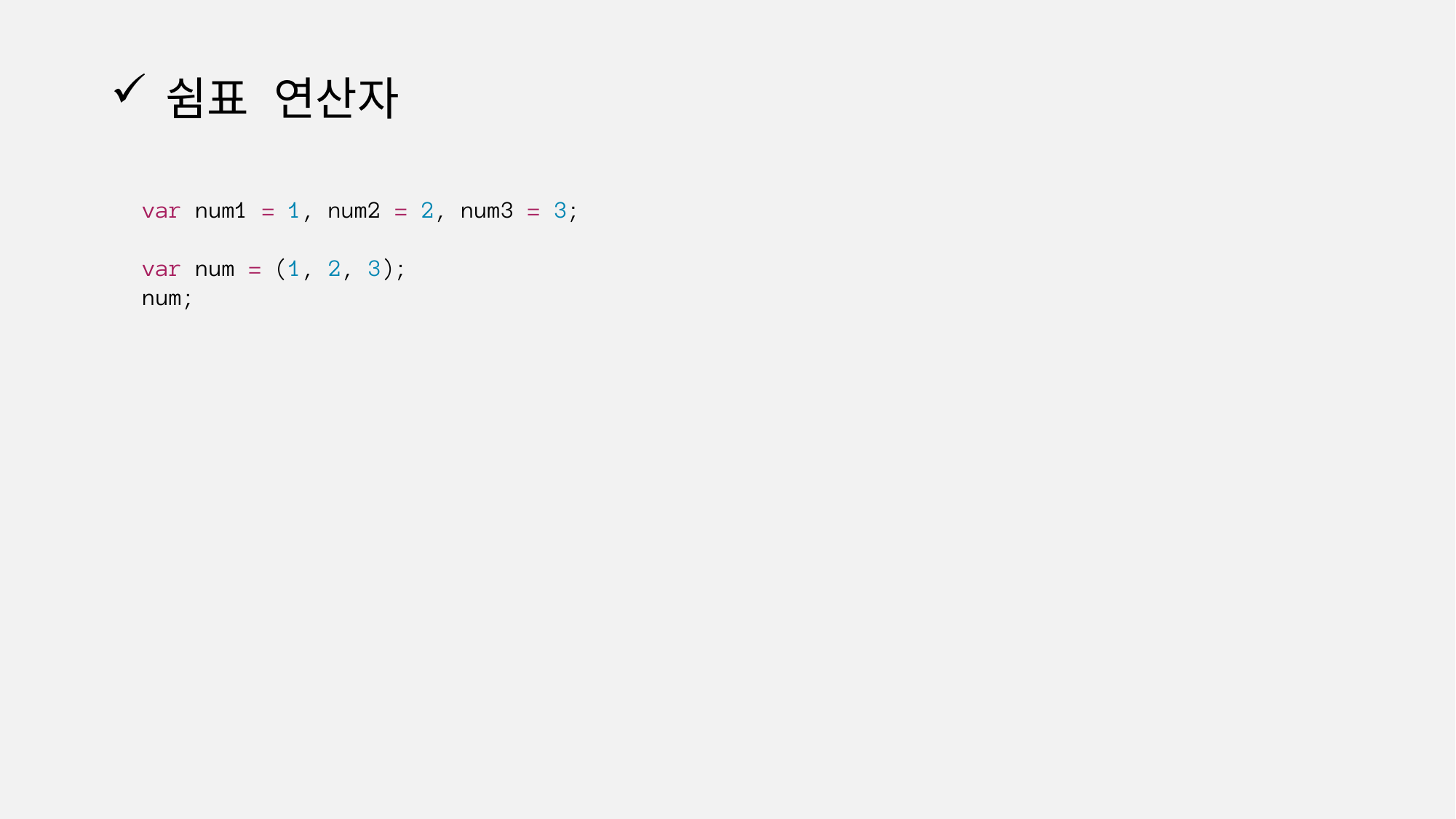

# 쉼표 연산자
var num1 = 1, num2 = 2, num3 = 3;

var num = (1, 2, 3);
num;